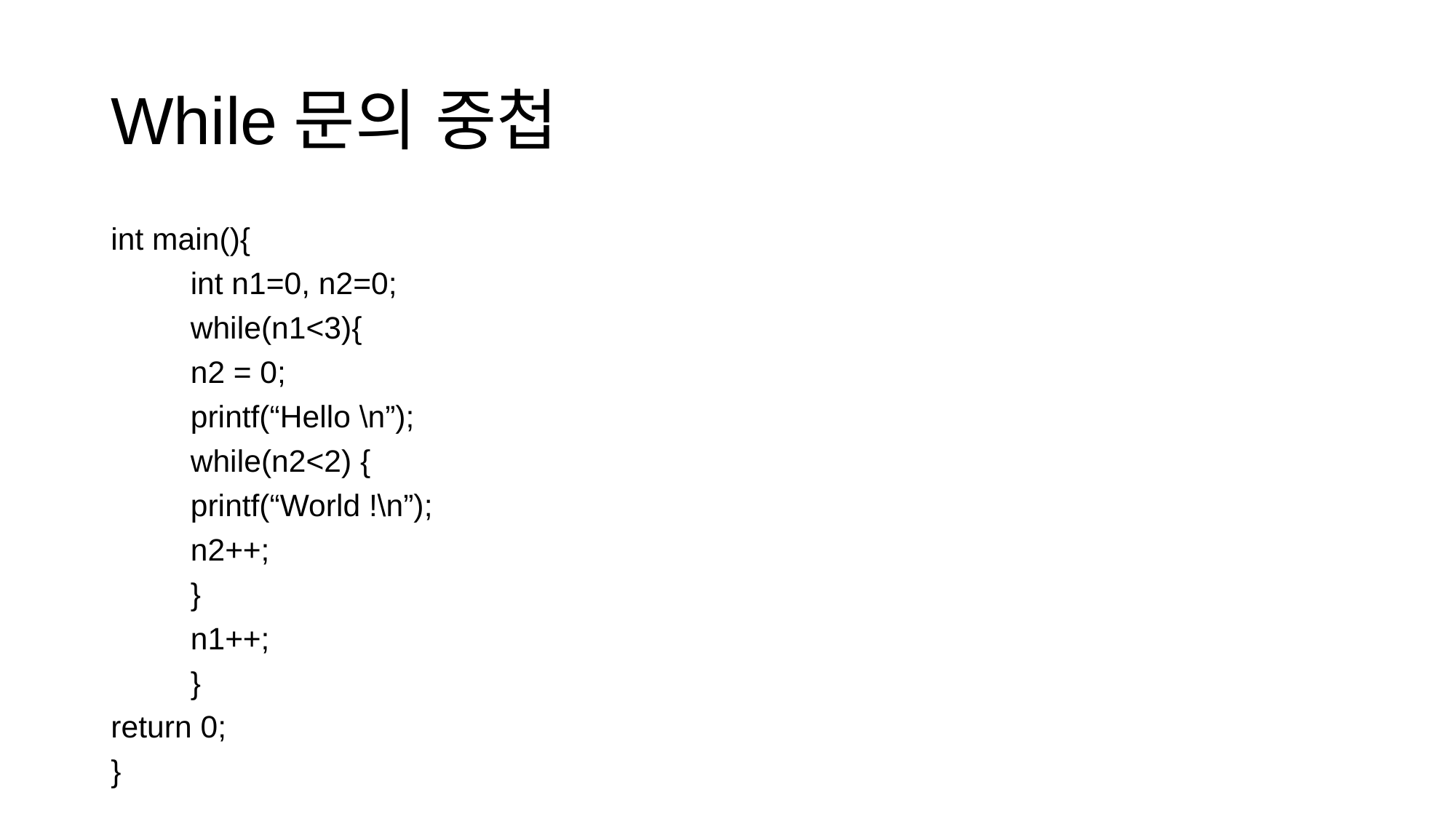

# While문의 중첩
int main(){
	int n1=0, n2=0;
	while(n1<3){
		n2 = 0;
		printf(“Hello \n”);
		while(n2<2) {
			printf(“World !\n”);
			n2++;
		}
		n1++;
	}
return 0;
}